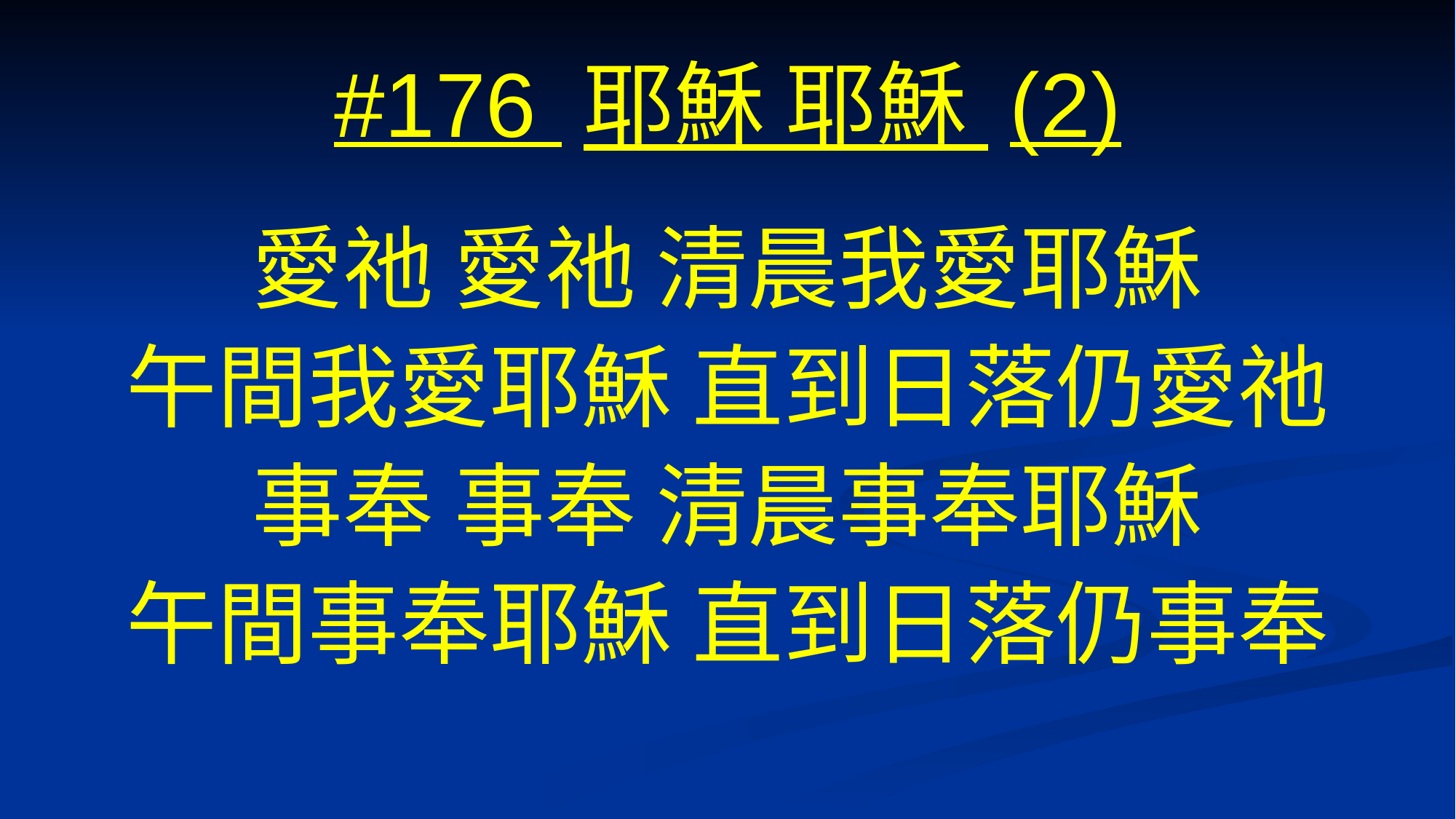

# #176 耶穌 耶穌 (2)
愛祂 愛祂 清晨我愛耶穌
午間我愛耶穌 直到日落仍愛祂
事奉 事奉 清晨事奉耶穌
午間事奉耶穌 直到日落仍事奉